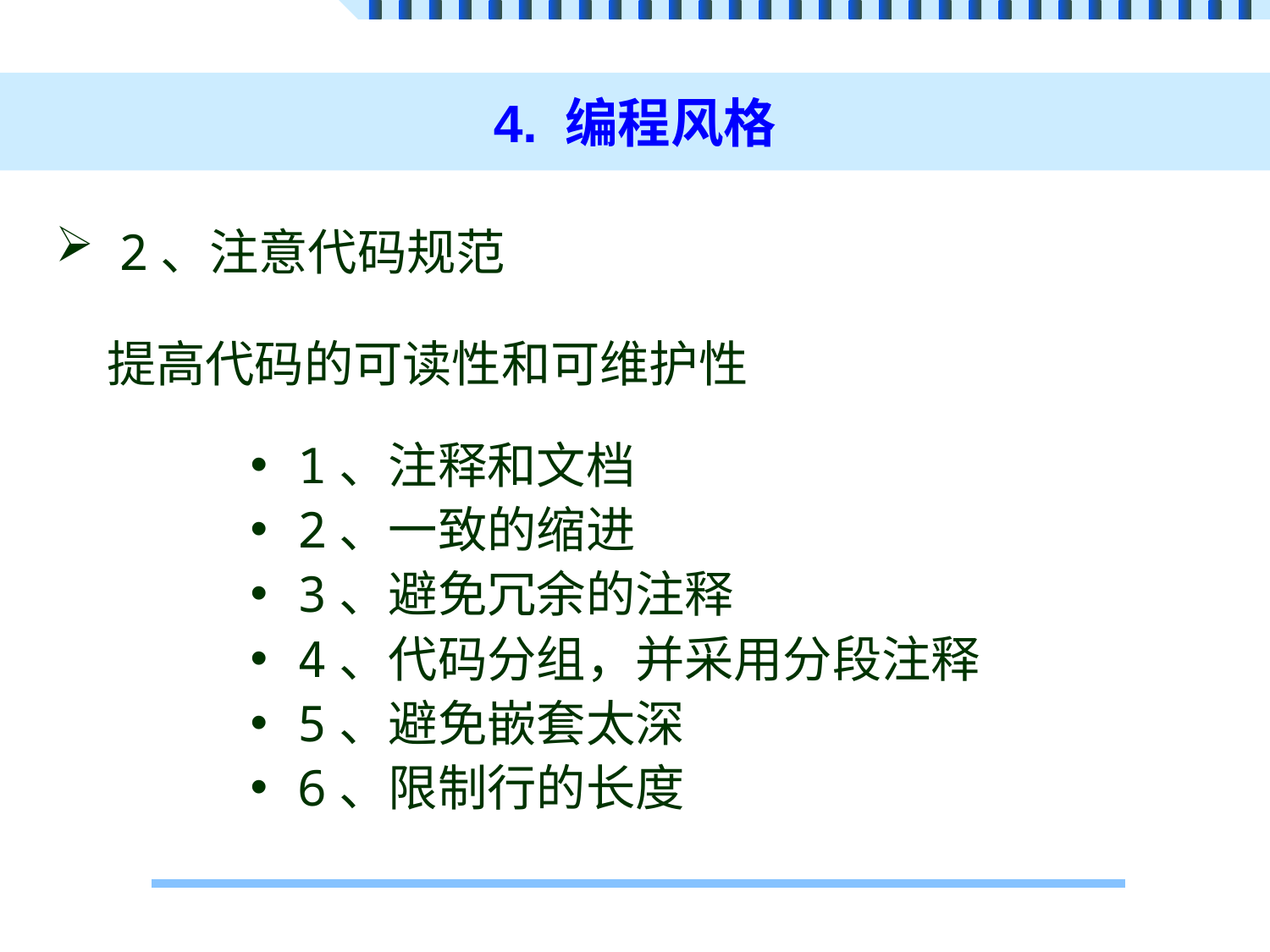

# 4. 编程风格
2、注意代码规范
提高代码的可读性和可维护性
1、注释和文档
2、一致的缩进
3、避免冗余的注释
4、代码分组，并采用分段注释
5、避免嵌套太深
6、限制行的长度